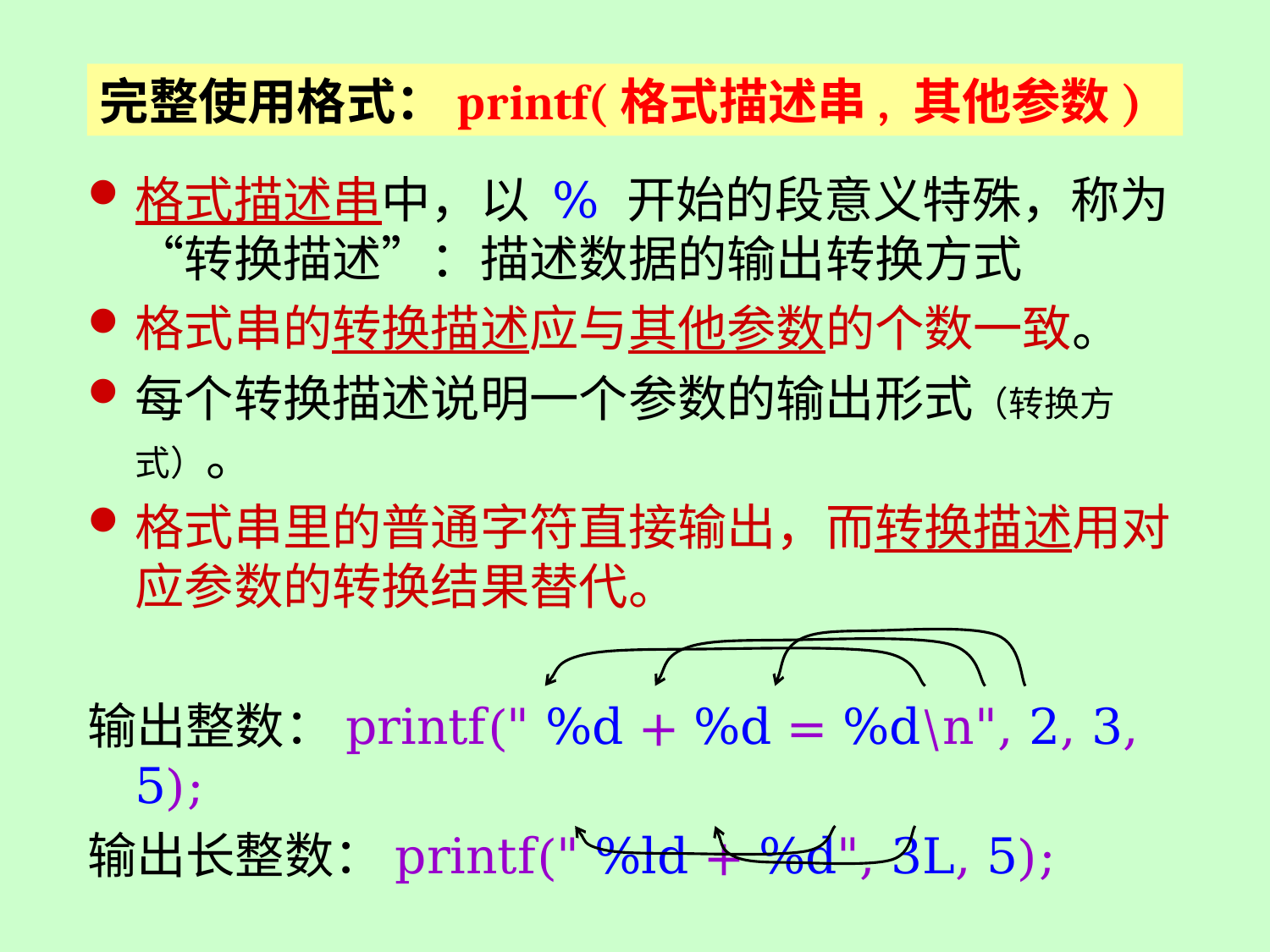

完整使用格式：printf(格式描述串, 其他参数)
格式描述串中，以 % 开始的段意义特殊，称为 “转换描述”：描述数据的输出转换方式
格式串的转换描述应与其他参数的个数一致。
每个转换描述说明一个参数的输出形式（转换方式）。
格式串里的普通字符直接输出，而转换描述用对应参数的转换结果替代。

输出整数：printf(" %d + %d = %d\n", 2, 3, 5);
输出长整数：printf(" %ld + %d", 3L, 5);

66